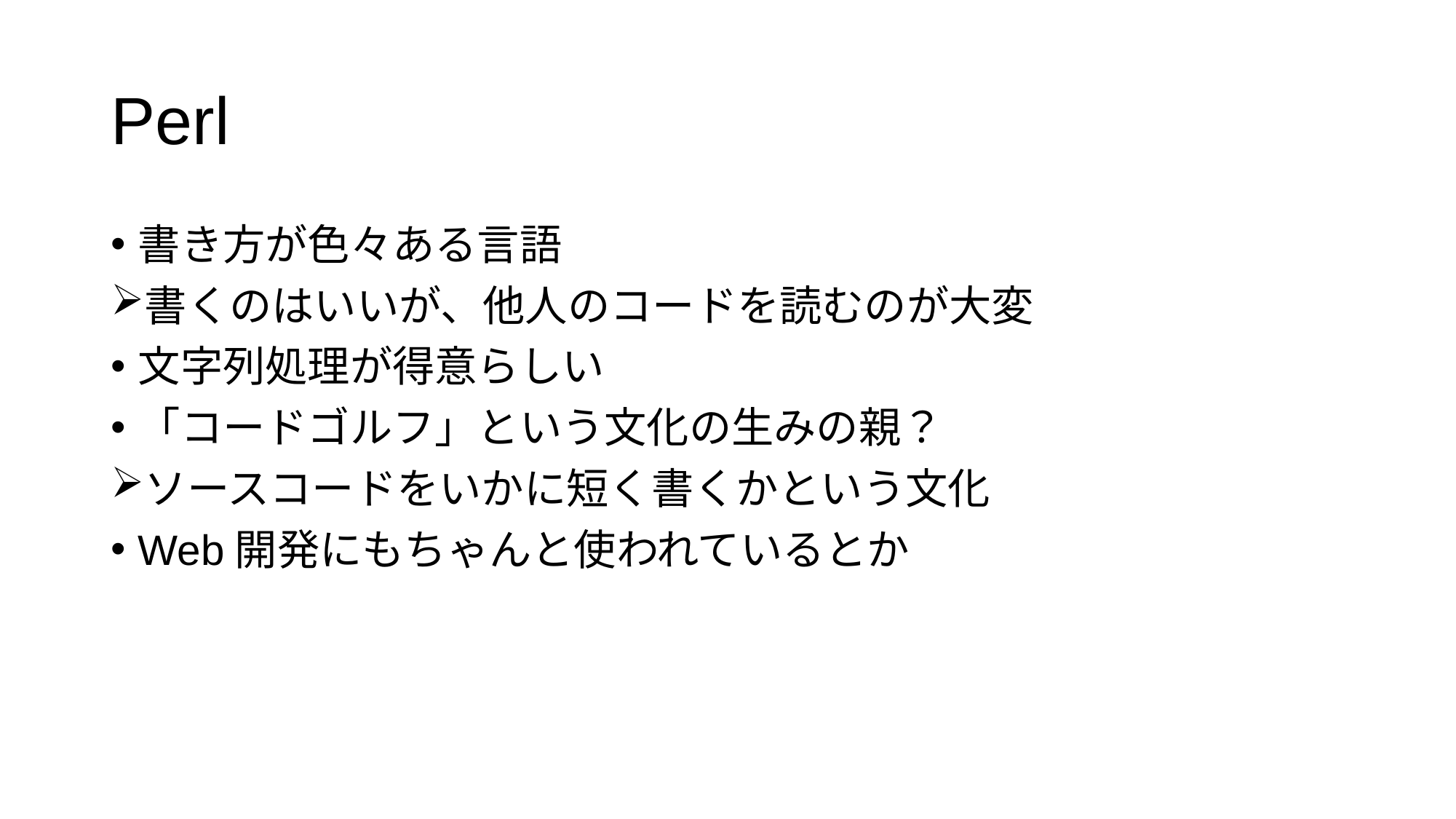

# Perl
書き方が色々ある言語
書くのはいいが、他人のコードを読むのが大変
文字列処理が得意らしい
「コードゴルフ」という文化の生みの親？
ソースコードをいかに短く書くかという文化
Web開発にもちゃんと使われているとか